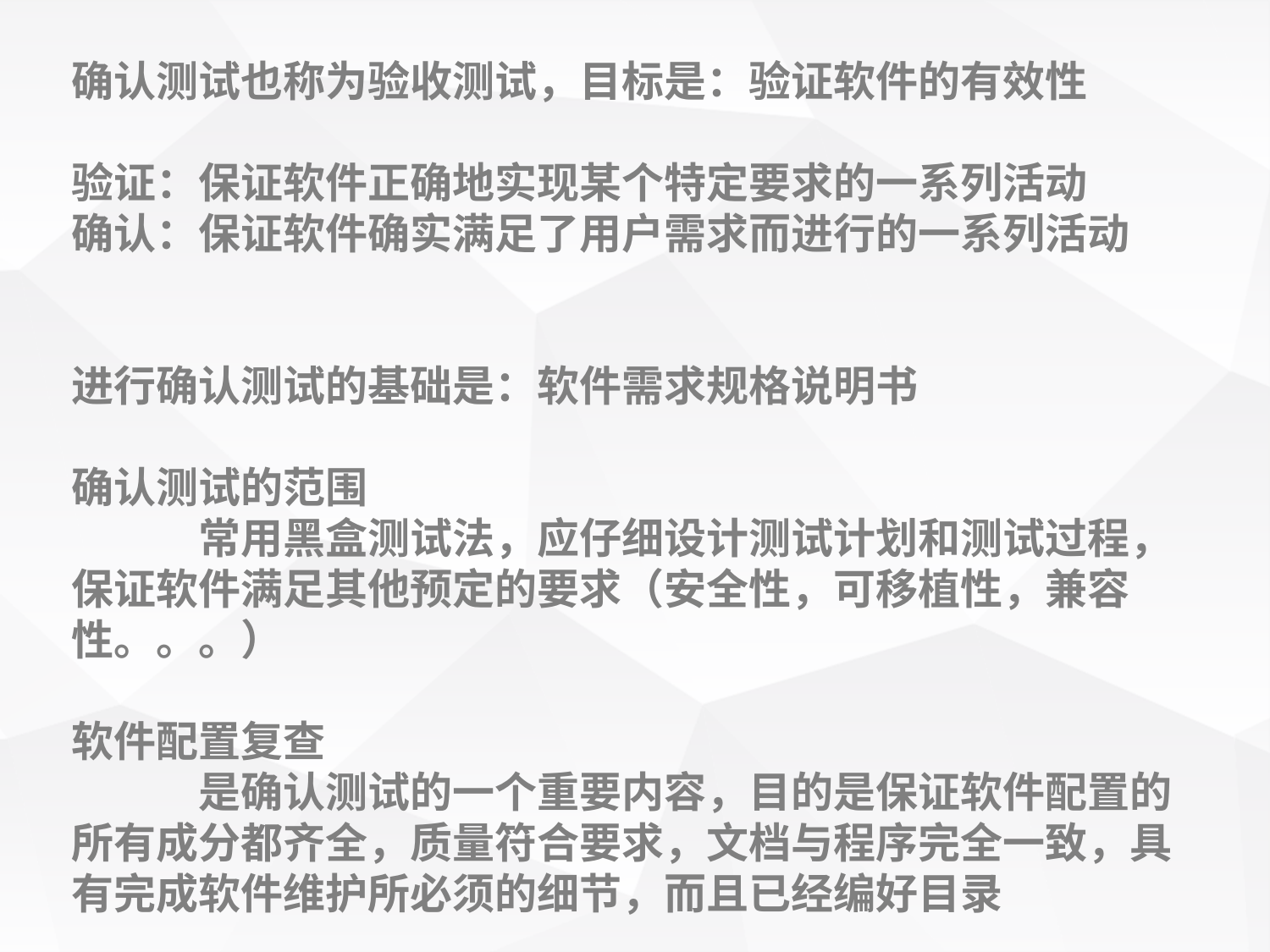

确认测试也称为验收测试，目标是：验证软件的有效性

验证：保证软件正确地实现某个特定要求的一系列活动
确认：保证软件确实满足了用户需求而进行的一系列活动

进行确认测试的基础是：软件需求规格说明书

确认测试的范围
	常用黑盒测试法，应仔细设计测试计划和测试过程，保证软件满足其他预定的要求（安全性，可移植性，兼容性。。。）

软件配置复查
	是确认测试的一个重要内容，目的是保证软件配置的所有成分都齐全，质量符合要求，文档与程序完全一致，具有完成软件维护所必须的细节，而且已经编好目录